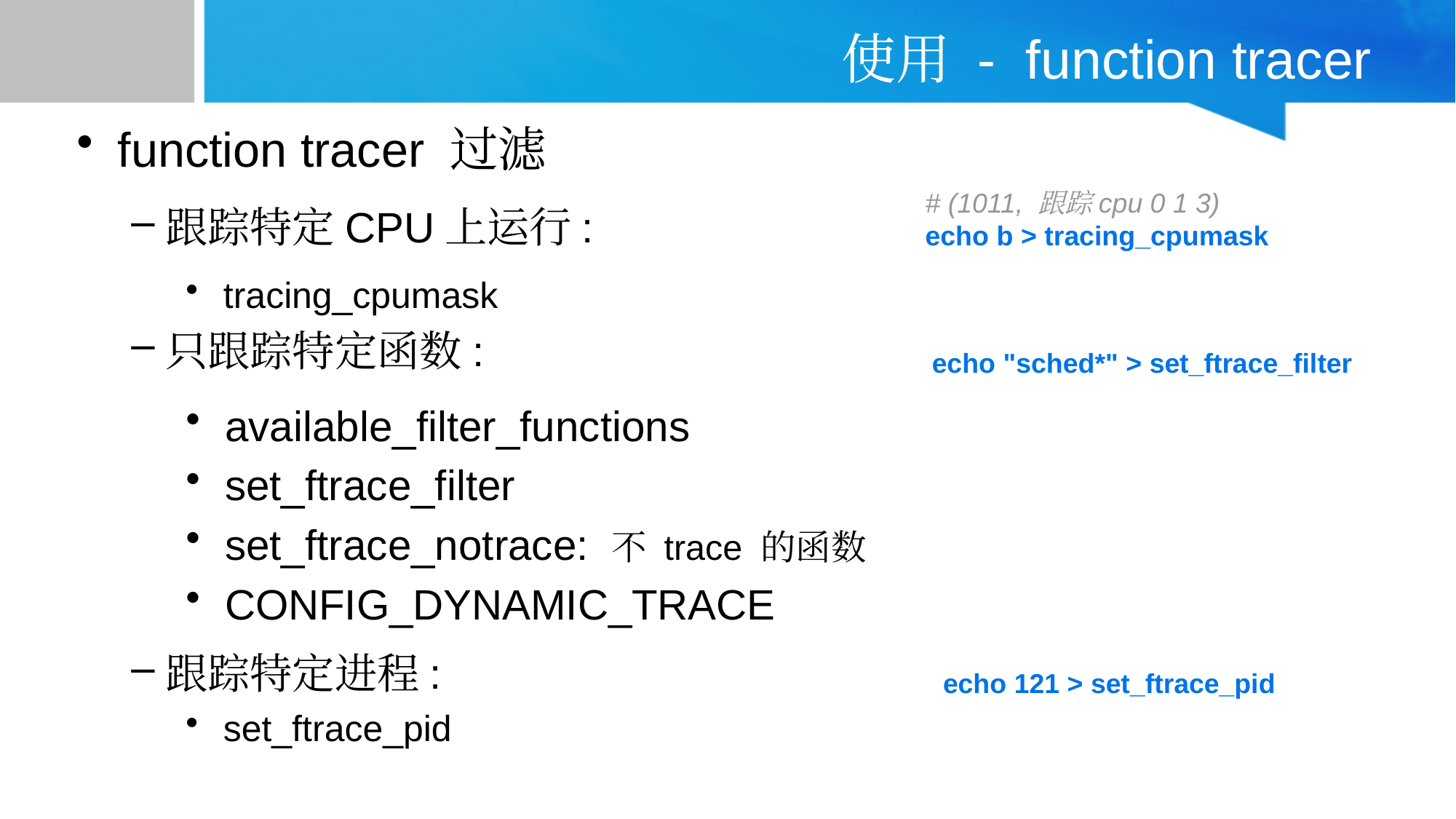

# 使用 -  function tracer
function tracer 过滤
跟踪特定CPU上运行:
 tracing_cpumask
只跟踪特定函数:
 available_filter_functions
 set_ftrace_filter
 set_ftrace_notrace: 不 trace 的函数
 CONFIG_DYNAMIC_TRACE
跟踪特定进程:
 set_ftrace_pid

# (1011, 跟踪cpu 0 1 3)
echo b > tracing_cpumask
echo "sched*" > set_ftrace_filter
echo 121 > set_ftrace_pid